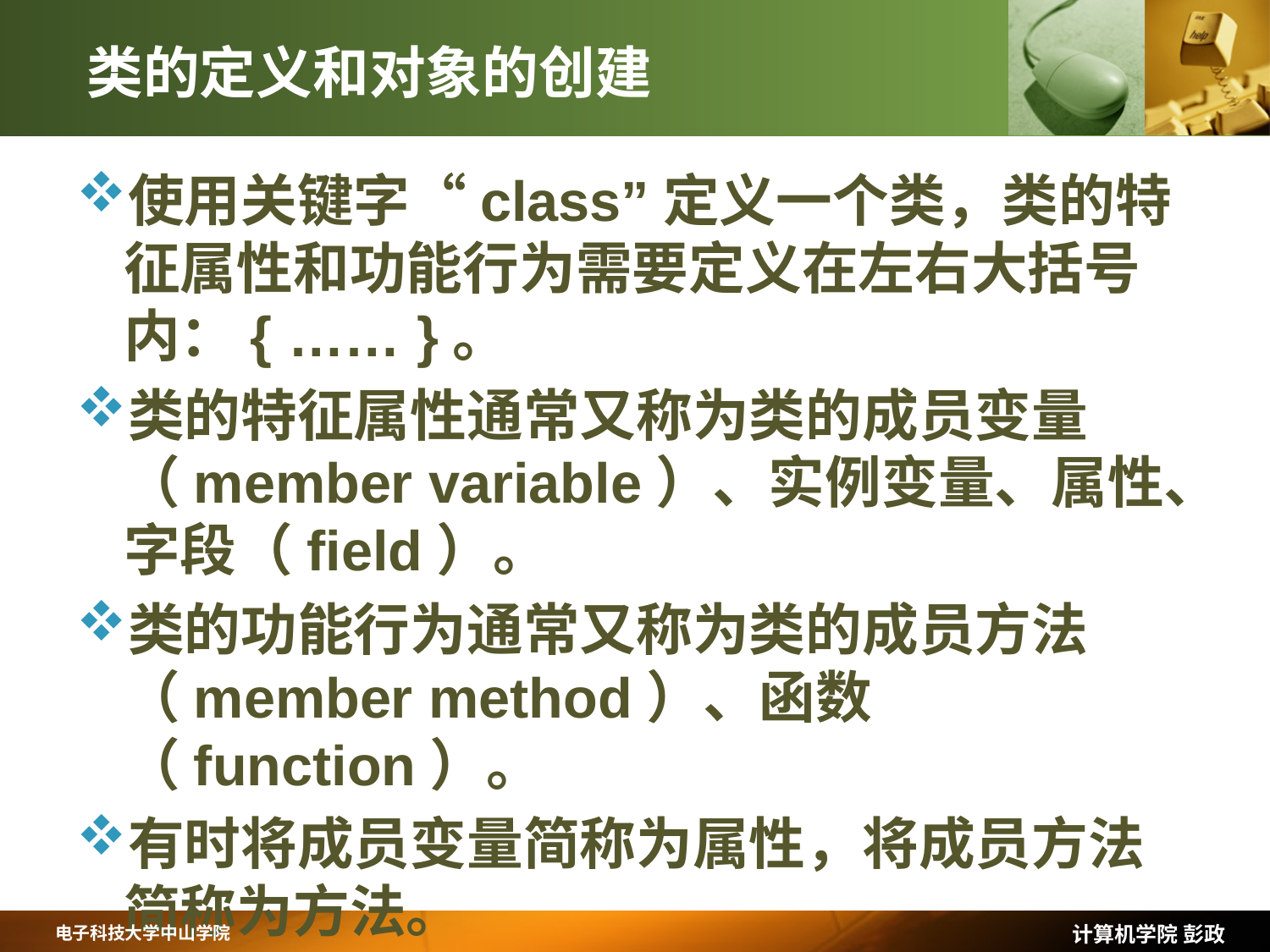

# 类的定义和对象的创建
使用关键字“class”定义一个类，类的特征属性和功能行为需要定义在左右大括号内：{ …… }。
类的特征属性通常又称为类的成员变量（member variable）、实例变量、属性、字段（field）。
类的功能行为通常又称为类的成员方法（member method）、函数（function）。
有时将成员变量简称为属性，将成员方法简称为方法。
计算机学院 彭政
电子科技大学中山学院